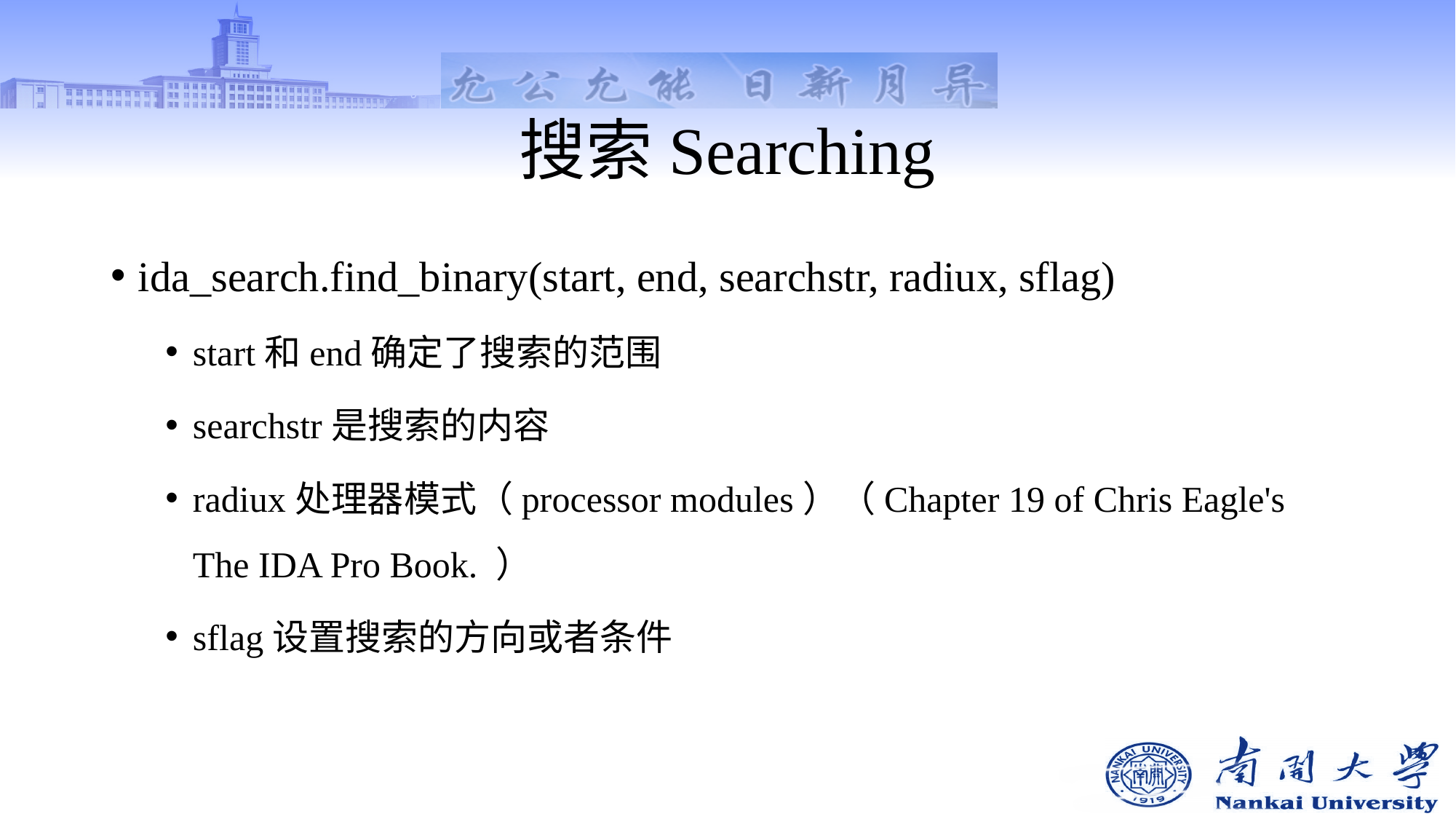

# 搜索Searching
ida_search.find_binary(start, end, searchstr, radiux, sflag)
start和end确定了搜索的范围
searchstr是搜索的内容
radiux处理器模式（processor modules）（Chapter 19 of Chris Eagle's The IDA Pro Book. ）
sflag设置搜索的方向或者条件